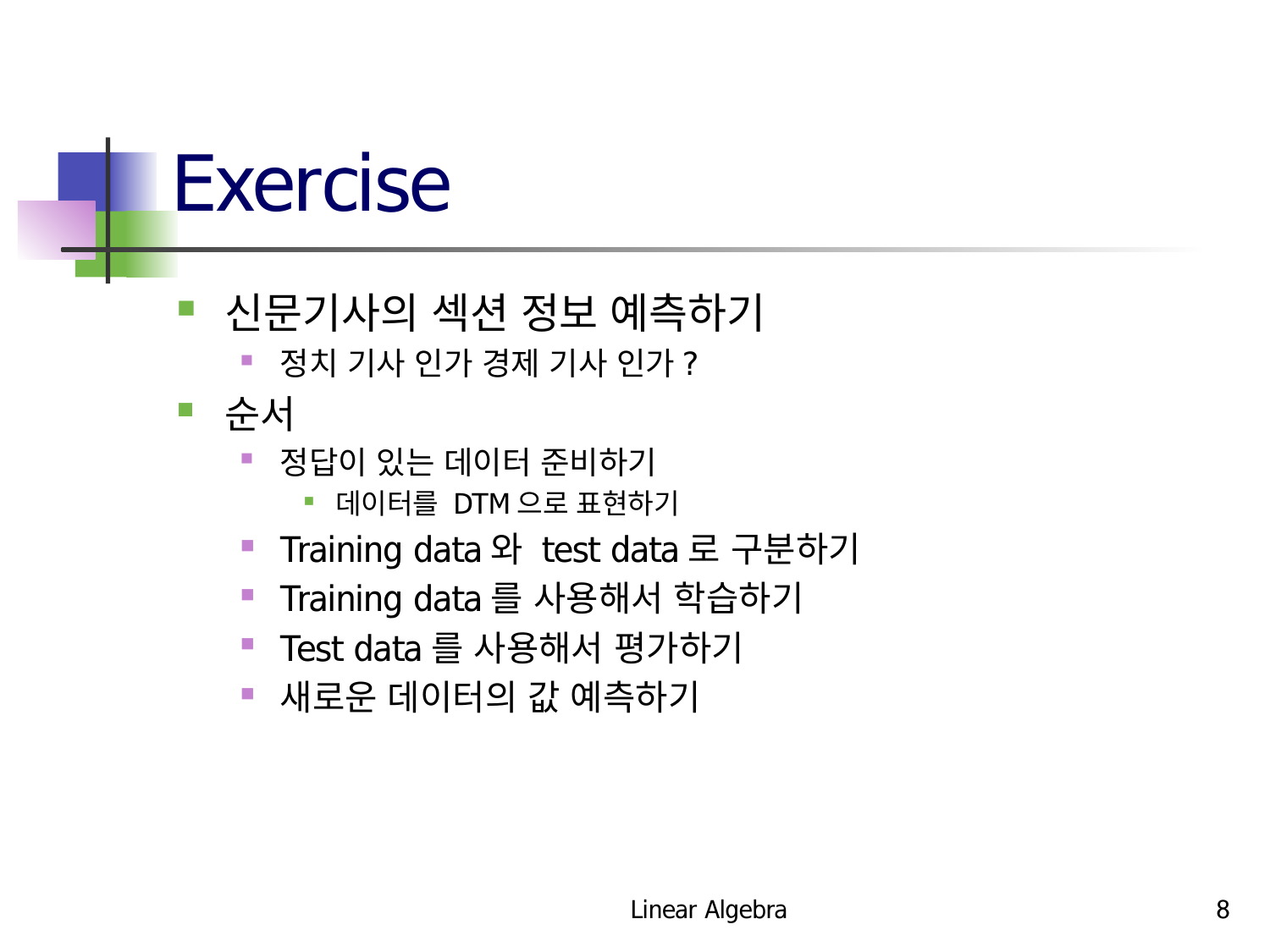

# Exercise
신문기사의 섹션 정보 예측하기
정치 기사 인가 경제 기사 인가?
순서
정답이 있는 데이터 준비하기
데이터를 DTM으로 표현하기
Training data와 test data로 구분하기
Training data를 사용해서 학습하기
Test data를 사용해서 평가하기
새로운 데이터의 값 예측하기
Linear Algebra
8